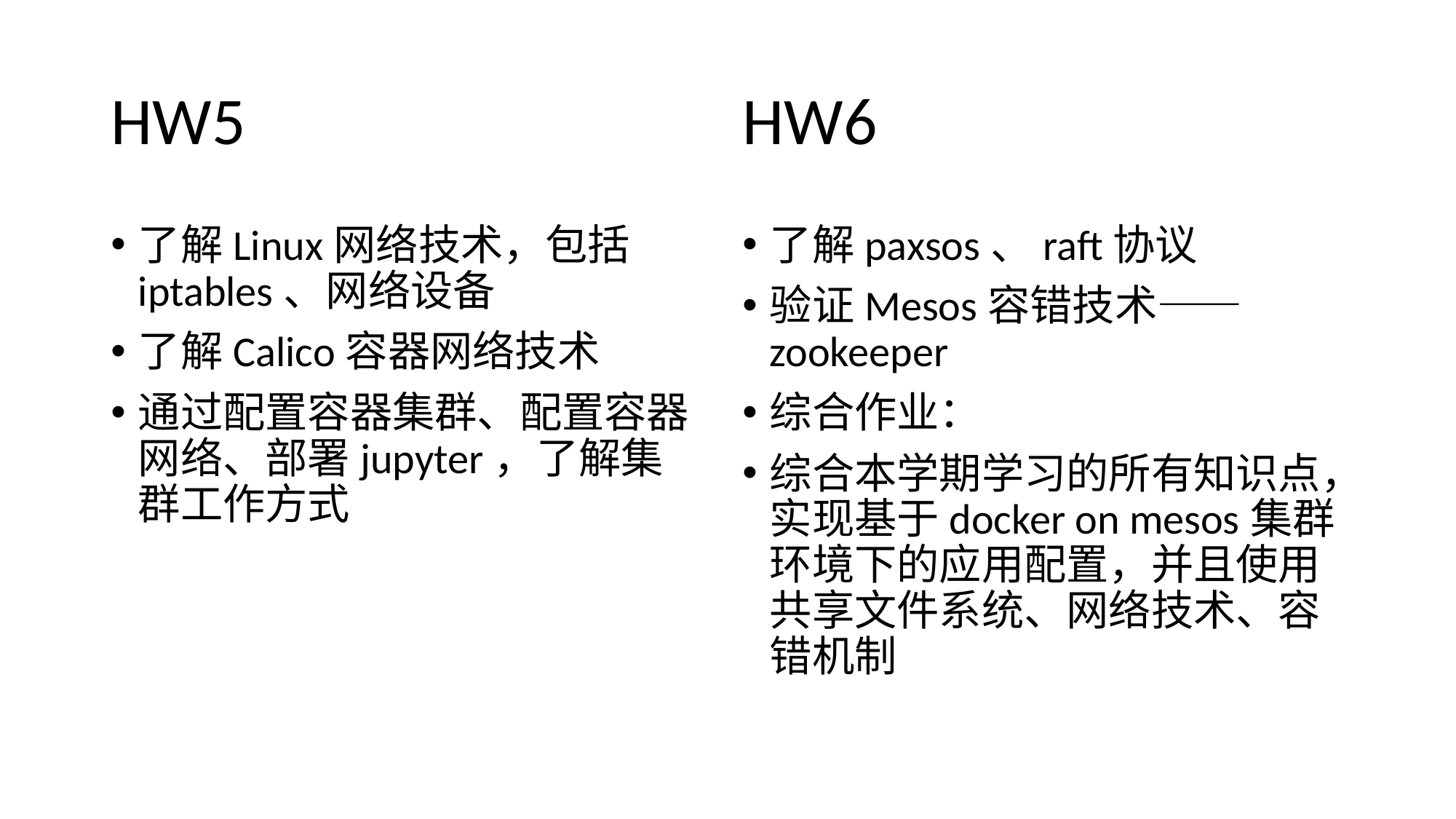

# HW5
HW6
了解Linux网络技术，包括iptables、网络设备
了解Calico容器网络技术
通过配置容器集群、配置容器网络、部署jupyter，了解集群工作方式
了解paxsos、raft协议
验证Mesos容错技术——zookeeper
综合作业：
综合本学期学习的所有知识点，实现基于docker on mesos集群环境下的应用配置，并且使用共享文件系统、网络技术、容错机制